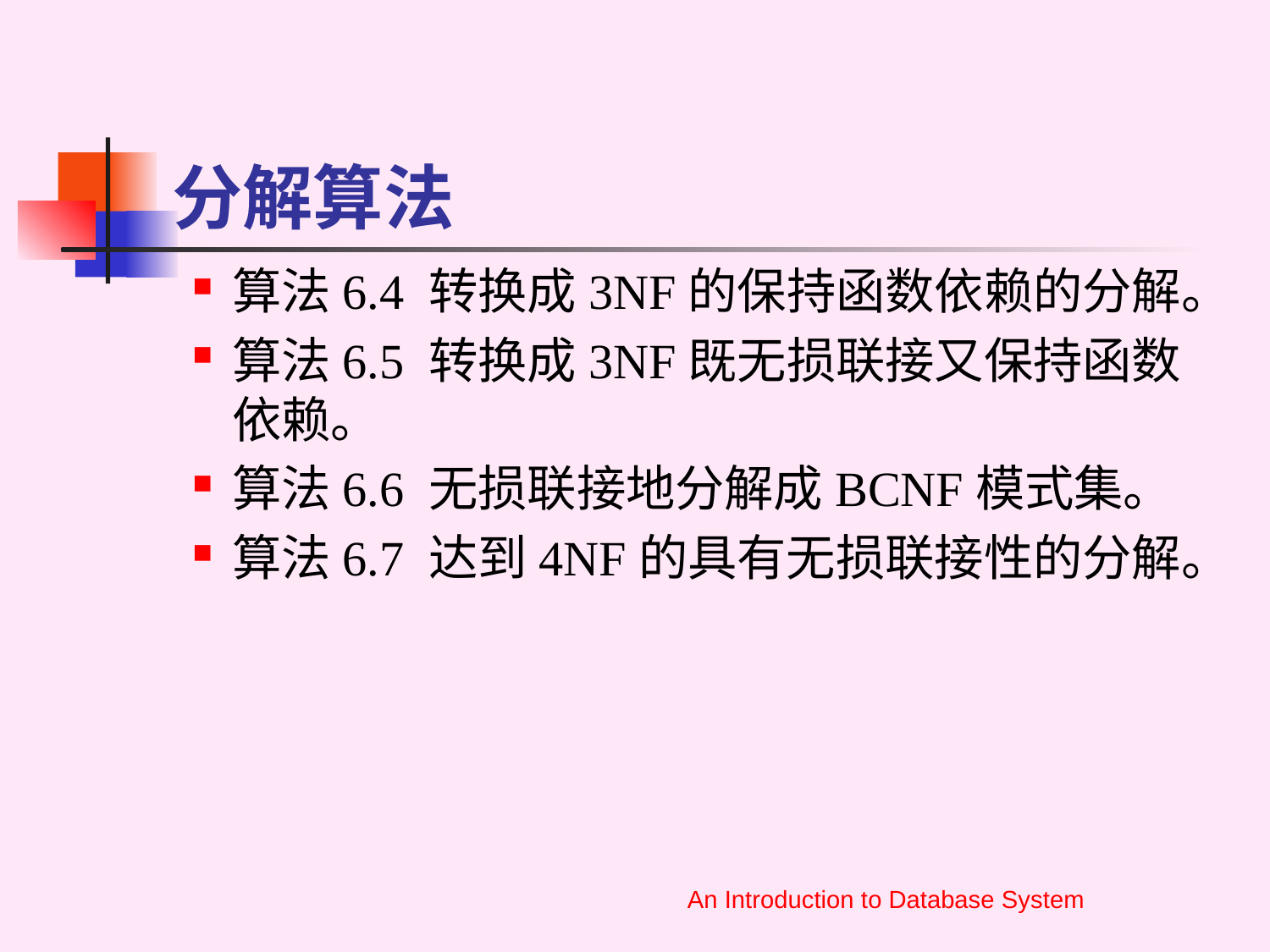

# 分解算法
算法6.4 转换成3NF的保持函数依赖的分解。
算法6.5 转换成3NF既无损联接又保持函数依赖。
算法6.6 无损联接地分解成BCNF模式集。
算法6.7 达到4NF的具有无损联接性的分解。
An Introduction to Database System